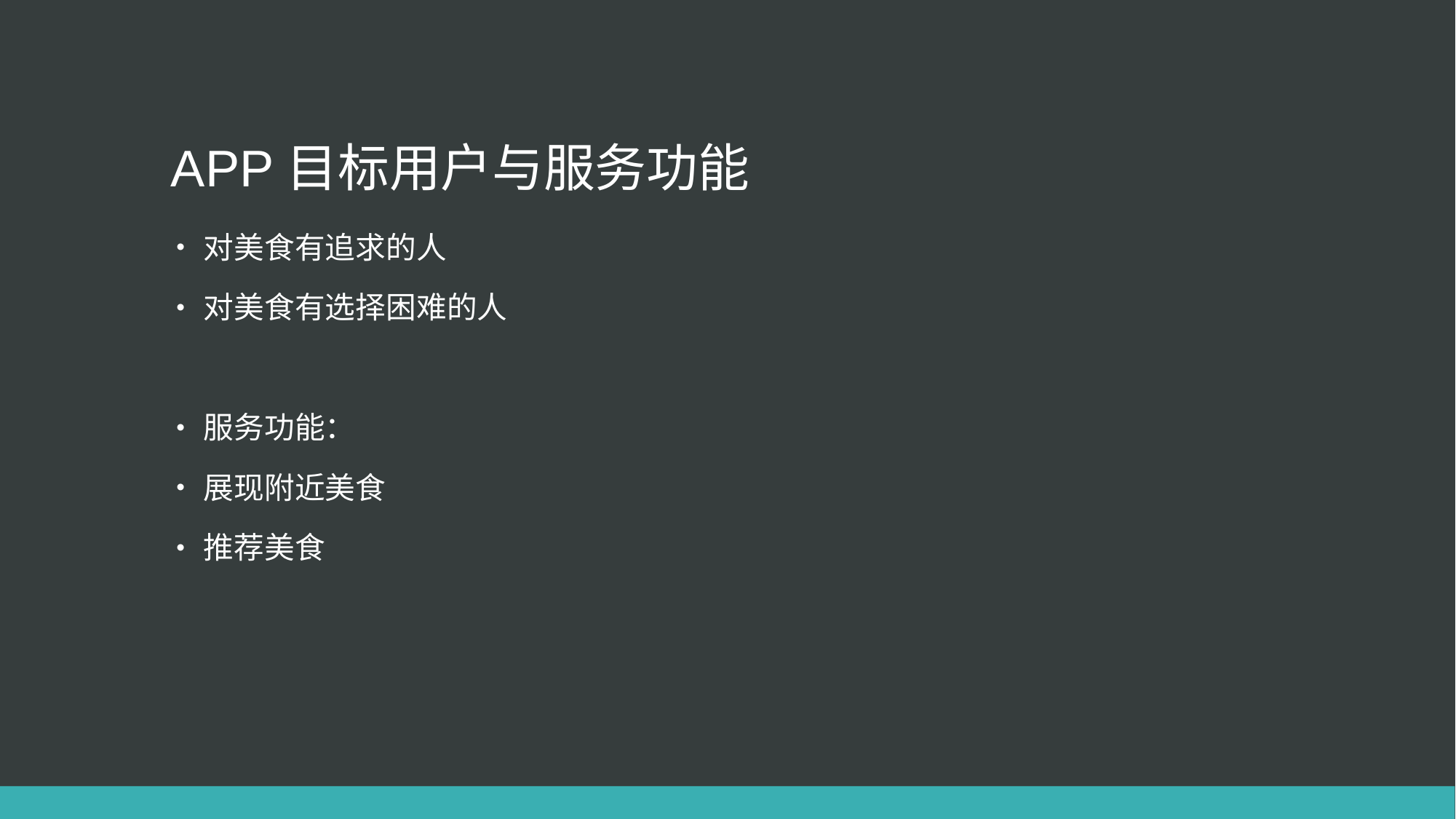

# APP目标用户与服务功能
对美食有追求的人
对美食有选择困难的人

服务功能：
展现附近美食
推荐美食